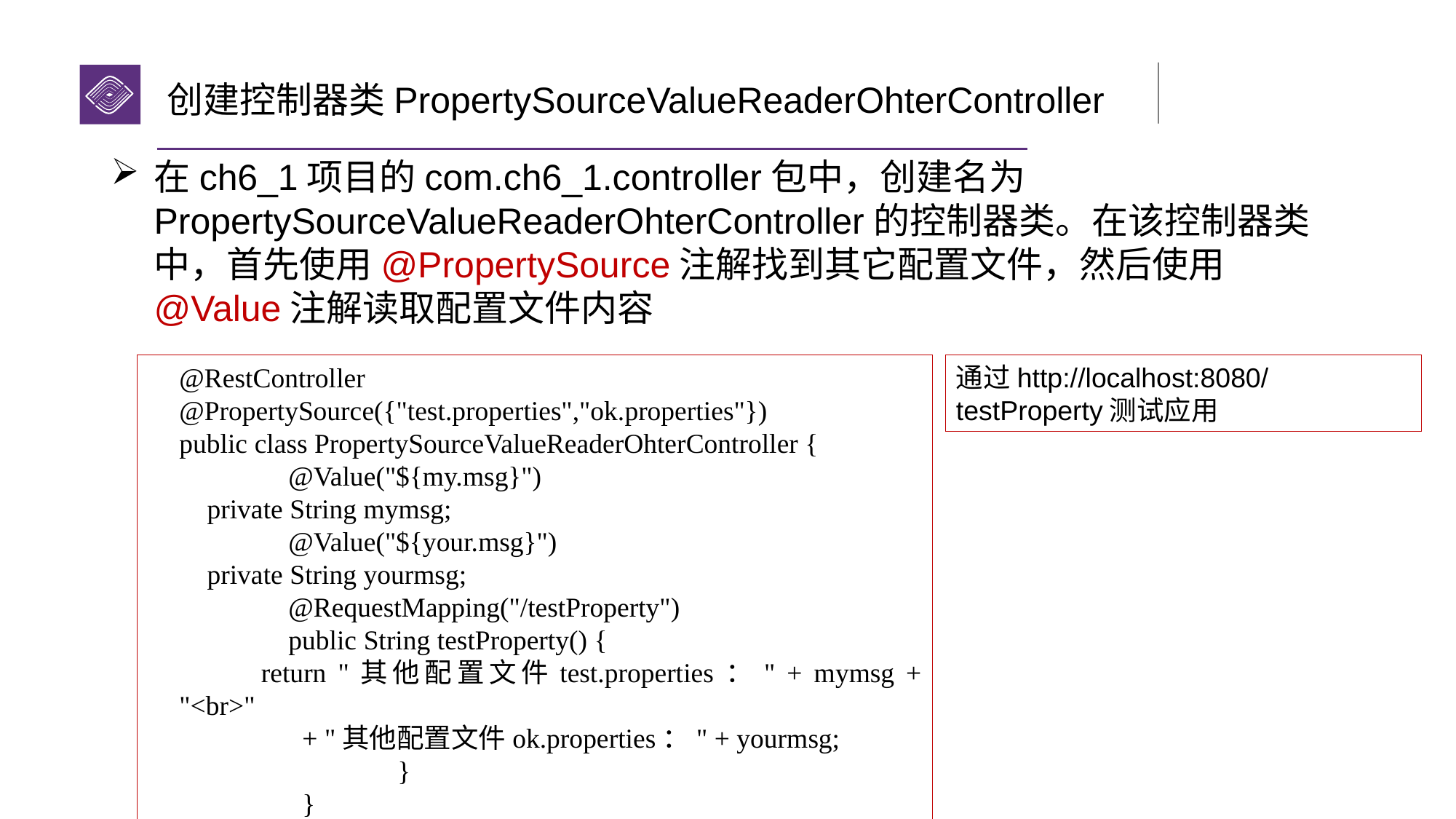

# 创建控制器类PropertySourceValueReaderOhterController
在ch6_1项目的com.ch6_1.controller包中，创建名为PropertySourceValueReaderOhterController的控制器类。在该控制器类中，首先使用@PropertySource注解找到其它配置文件，然后使用@Value注解读取配置文件内容
@RestController
@PropertySource({"test.properties","ok.properties"})
public class PropertySourceValueReaderOhterController {
	@Value("${my.msg}")
    private String mymsg;
	@Value("${your.msg}")
    private String yourmsg;
	@RequestMapping("/testProperty")
	public String testProperty() {
return "其他配置文件test.properties：" + mymsg + "<br>"
+ "其他配置文件ok.properties：" + yourmsg;
	}
}
通过http://localhost:8080/testProperty测试应用
31